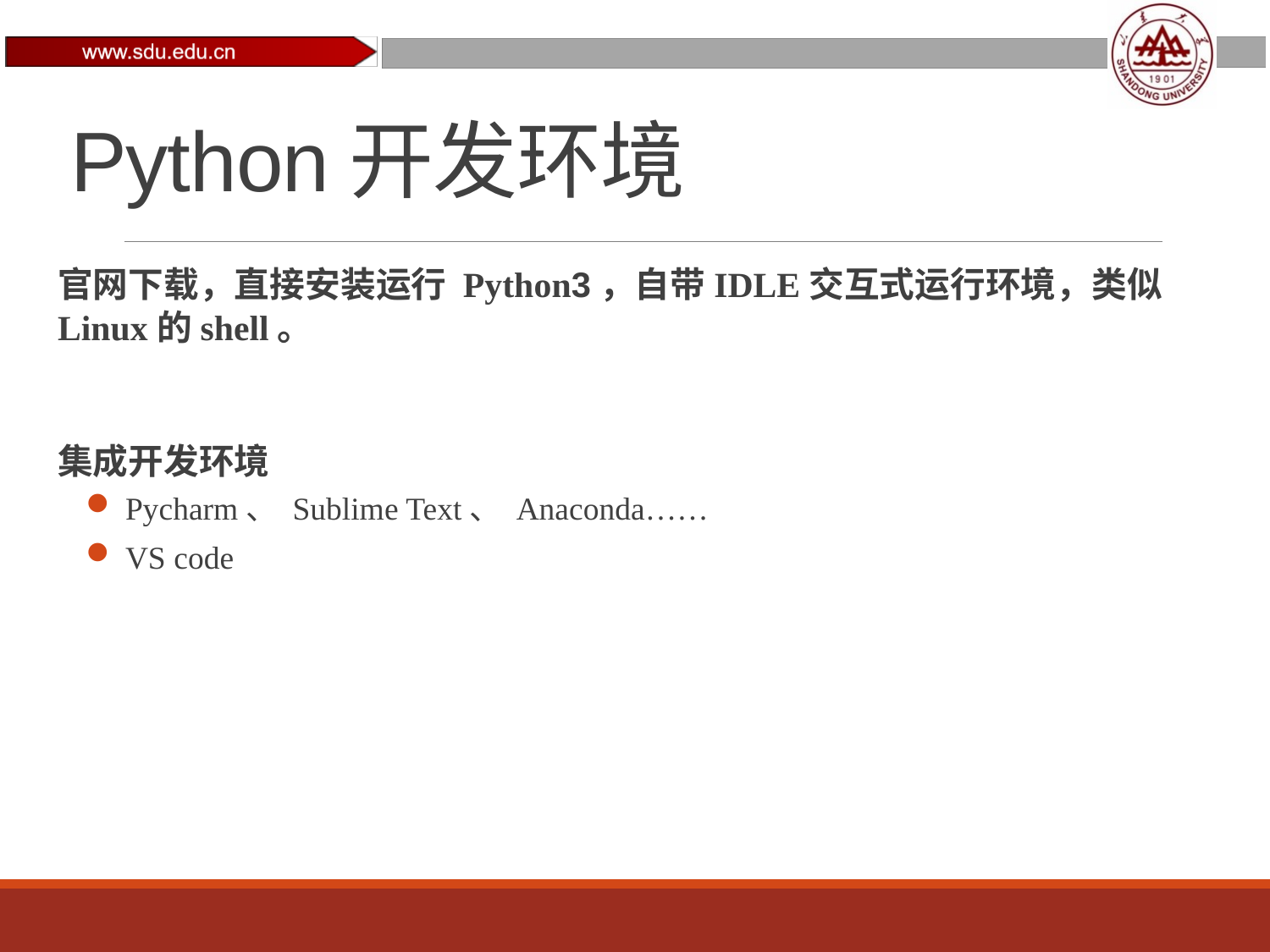

# Python开发环境
官网下载，直接安装运行 Python3，自带IDLE交互式运行环境，类似Linux的shell。

集成开发环境
Pycharm、 Sublime Text、 Anaconda……
VS code